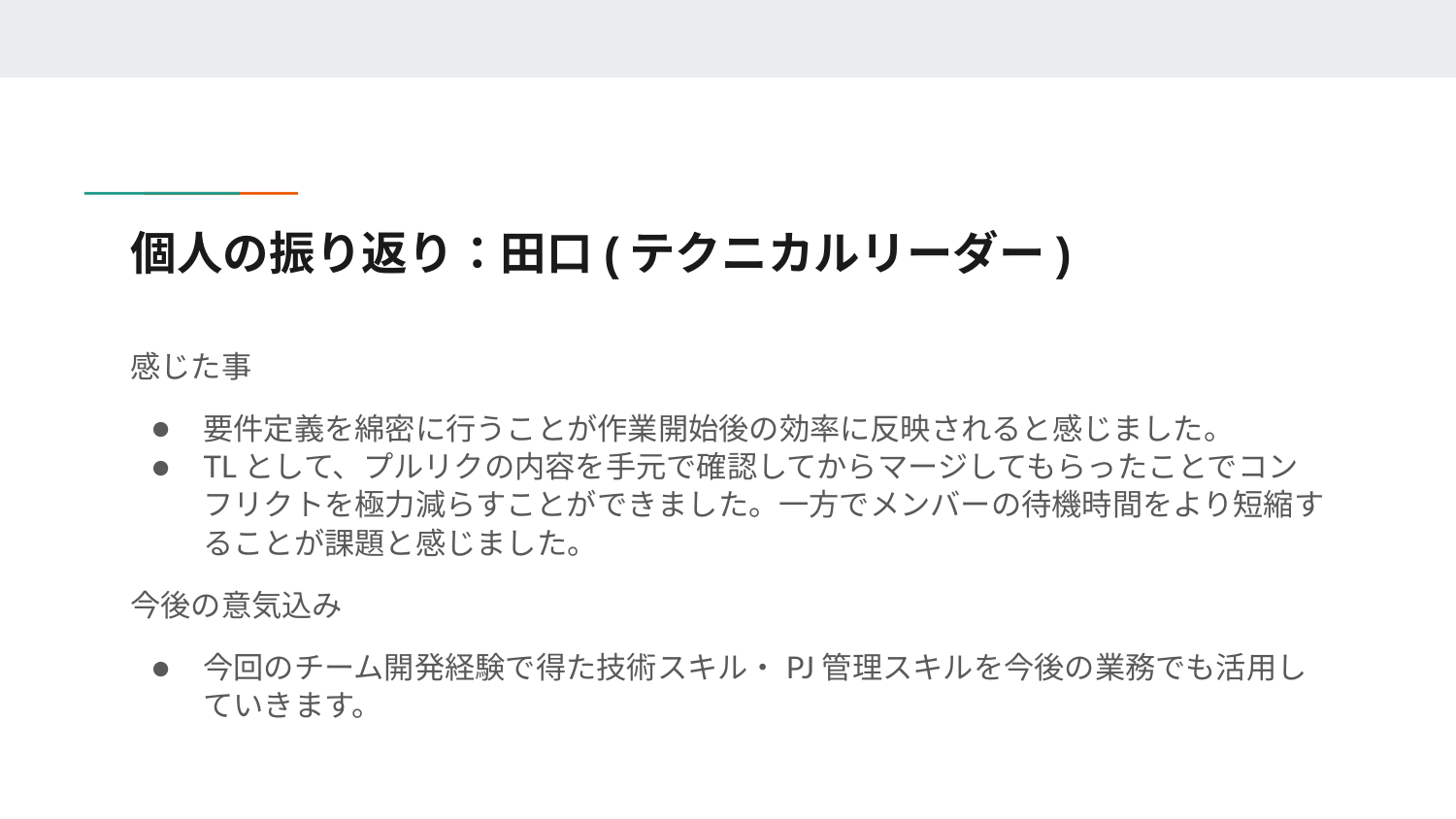

# 個人の振り返り：田口(テクニカルリーダー)
感じた事
要件定義を綿密に行うことが作業開始後の効率に反映されると感じました。
TLとして、プルリクの内容を手元で確認してからマージしてもらったことでコンフリクトを極力減らすことができました。一方でメンバーの待機時間をより短縮することが課題と感じました。
今後の意気込み
今回のチーム開発経験で得た技術スキル・PJ管理スキルを今後の業務でも活用していきます。